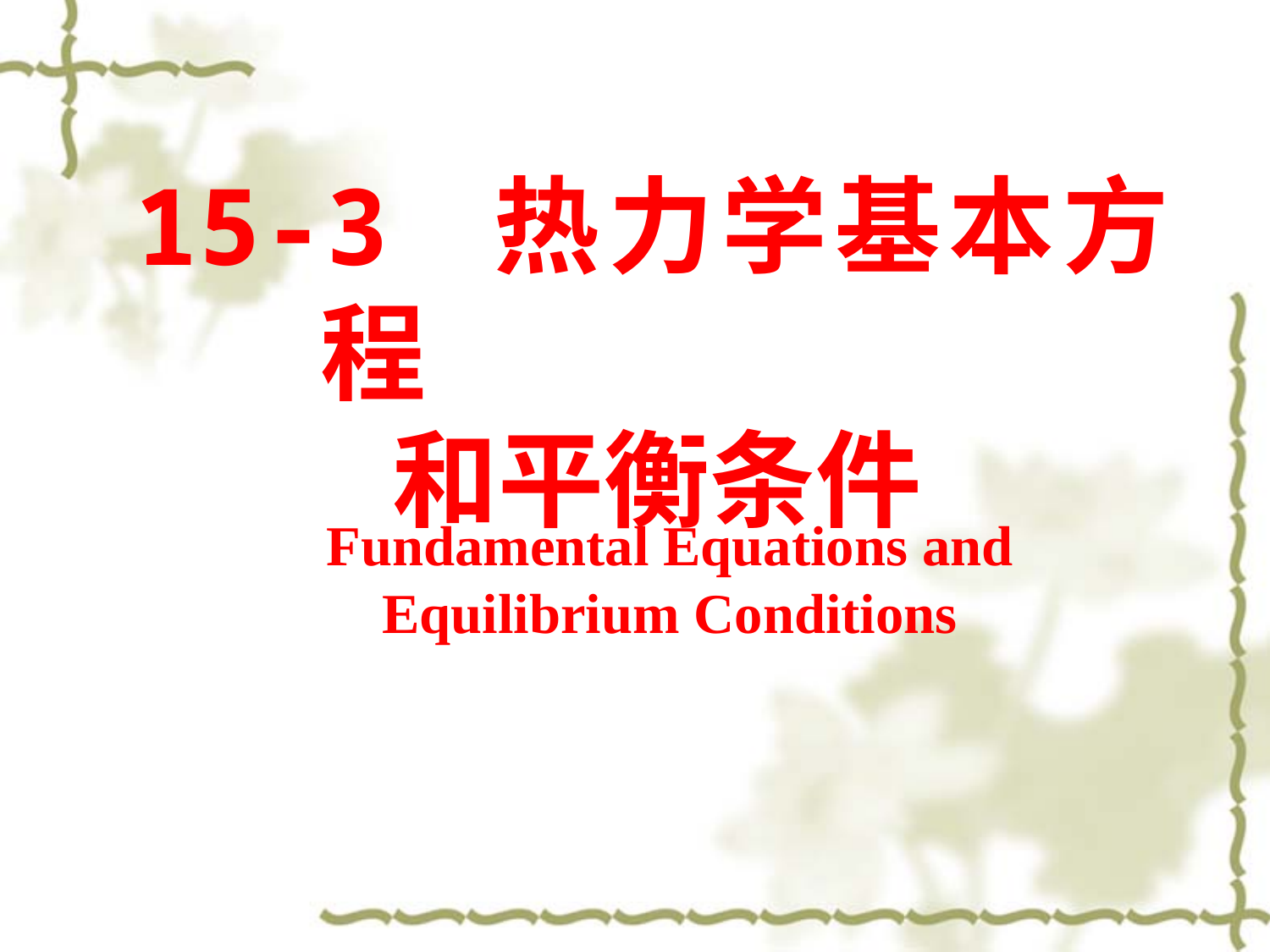

15-3 热力学基本方程
   和平衡条件
Fundamental Equations and Equilibrium Conditions